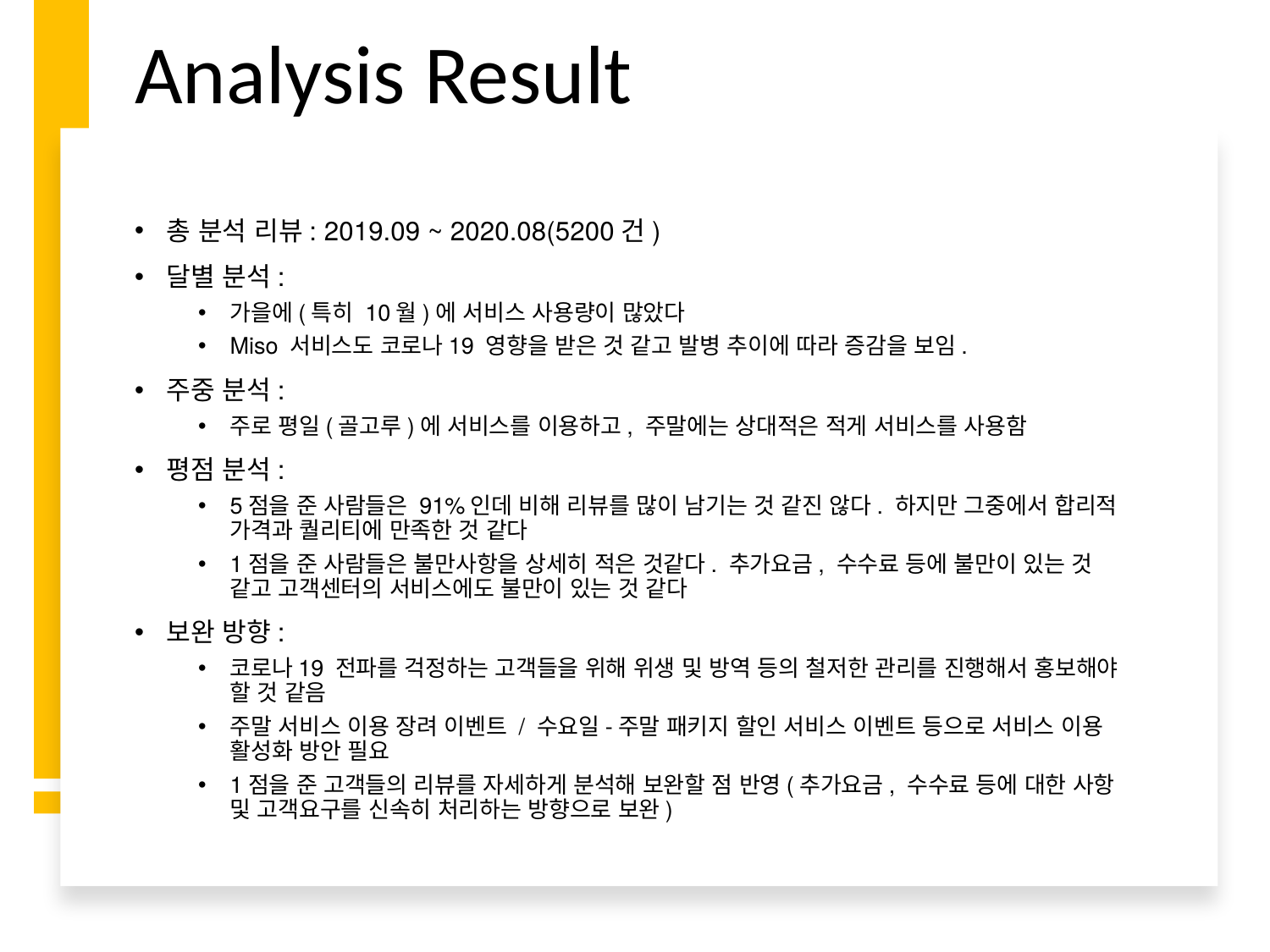

# Analysis Result

총 분석 리뷰: 2019.09 ~ 2020.08(5200건)
달별 분석:
가을에(특히 10월)에 서비스 사용량이 많았다
Miso 서비스도 코로나19 영향을 받은 것 같고 발병 추이에 따라 증감을 보임.
주중 분석:
주로 평일(골고루)에 서비스를 이용하고, 주말에는 상대적은 적게 서비스를 사용함
평점 분석:
5점을 준 사람들은 91%인데 비해 리뷰를 많이 남기는 것 같진 않다. 하지만 그중에서 합리적 가격과 퀄리티에 만족한 것 같다
1점을 준 사람들은 불만사항을 상세히 적은 것같다. 추가요금, 수수료 등에 불만이 있는 것 같고 고객센터의 서비스에도 불만이 있는 것 같다
보완 방향:
코로나19 전파를 걱정하는 고객들을 위해 위생 및 방역 등의 철저한 관리를 진행해서 홍보해야 할 것 같음
주말 서비스 이용 장려 이벤트 / 수요일-주말 패키지 할인 서비스 이벤트 등으로 서비스 이용 활성화 방안 필요
1점을 준 고객들의 리뷰를 자세하게 분석해 보완할 점 반영(추가요금, 수수료 등에 대한 사항 및 고객요구를 신속히 처리하는 방향으로 보완)